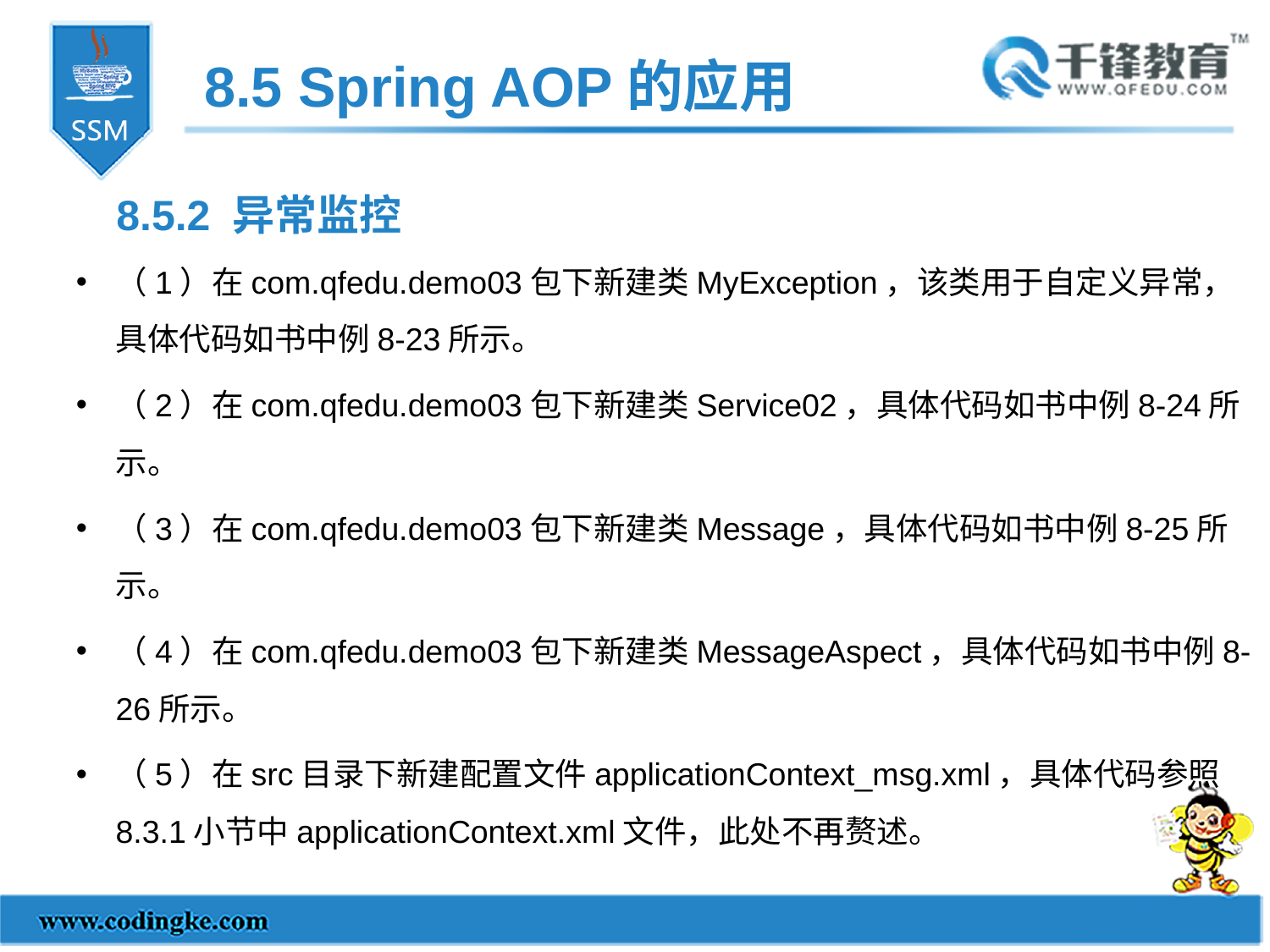

8.5 Spring AOP的应用
8.5.2 异常监控
（1）在com.qfedu.demo03包下新建类MyException，该类用于自定义异常，具体代码如书中例8-23所示。
（2）在com.qfedu.demo03包下新建类Service02，具体代码如书中例8-24所示。
（3）在com.qfedu.demo03包下新建类Message，具体代码如书中例8-25所示。
（4）在com.qfedu.demo03包下新建类MessageAspect，具体代码如书中例8-26所示。
（5）在src目录下新建配置文件applicationContext_msg.xml，具体代码参照8.3.1小节中applicationContext.xml文件，此处不再赘述。